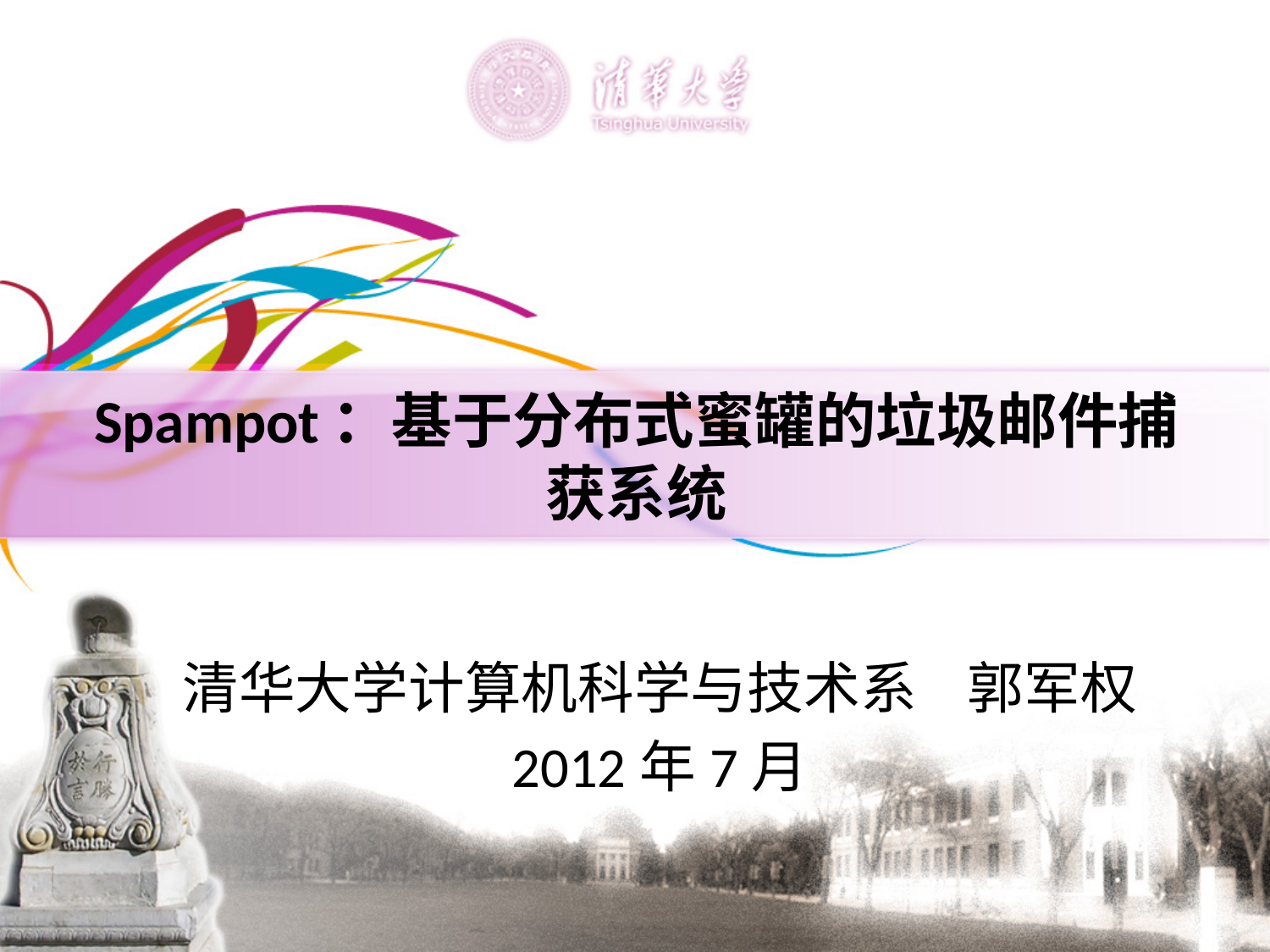

# Spampot：基于分布式蜜罐的垃圾邮件捕获系统
清华大学计算机科学与技术系    郭军权
2012年7月